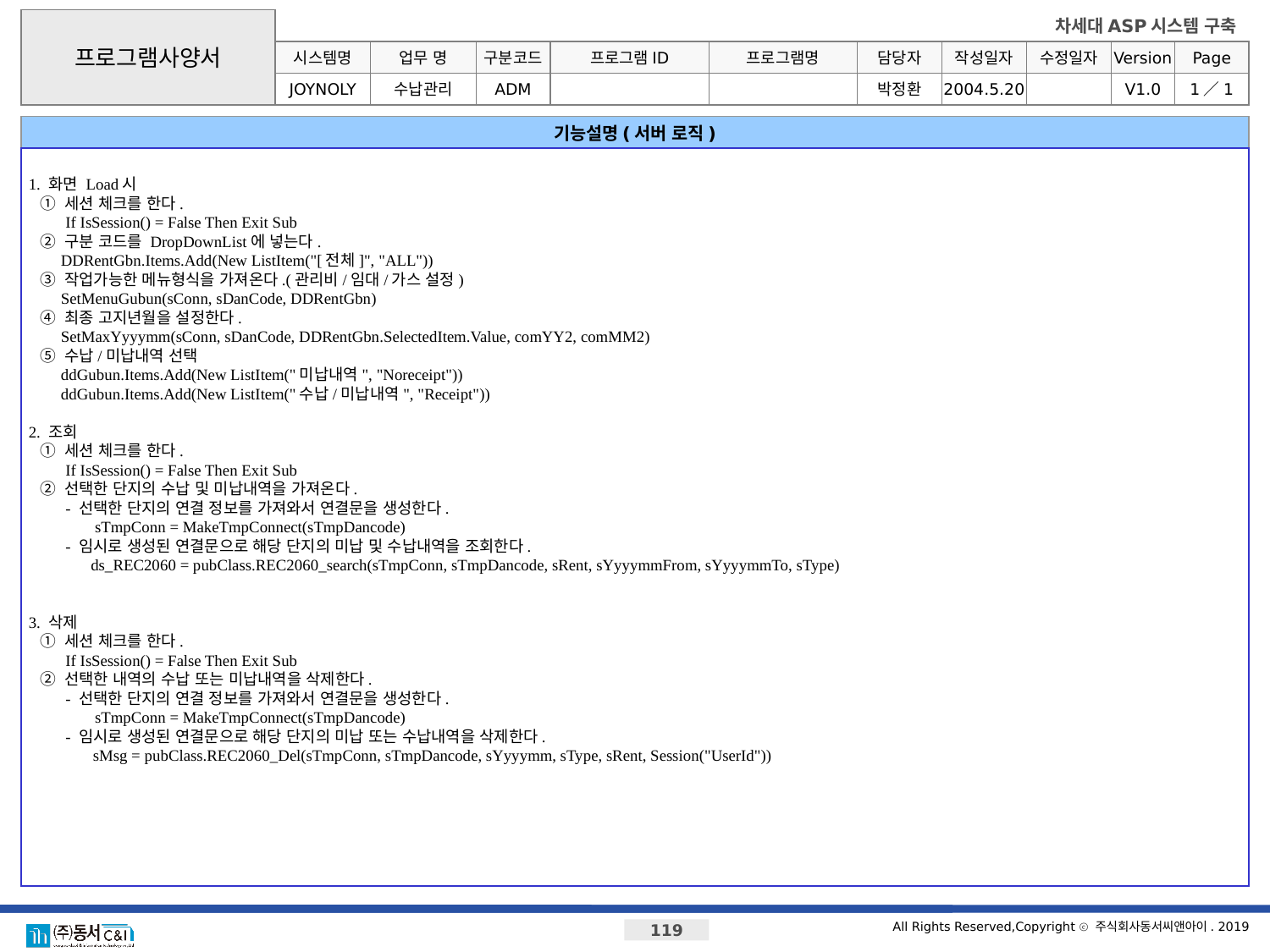

프로그램사양서
시스템명
업무 명
구분코드
프로그램ID
프로그램명
JOYNOLY
기능설명(서버 로직)
1. 화면 Load시
	① 세션 체크를 한다.
		If IsSession() = False Then Exit Sub
	② 구분 코드를 DropDownList에 넣는다.
        DDRentGbn.Items.Add(New ListItem("[전체]", "ALL"))
	③ 작업가능한 메뉴형식을 가져온다.(관리비/임대/가스 설정)
        SetMenuGubun(sConn, sDanCode, DDRentGbn)
	④ 최종 고지년월을 설정한다.
        SetMaxYyyymm(sConn, sDanCode, DDRentGbn.SelectedItem.Value, comYY2, comMM2)
	⑤ 수납/미납내역 선택
        ddGubun.Items.Add(New ListItem("미납내역", "Noreceipt"))
        ddGubun.Items.Add(New ListItem("수납/미납내역", "Receipt"))

2. 조회
	① 세션 체크를 한다.
		If IsSession() = False Then Exit Sub
	② 선택한 단지의 수납 및 미납내역을 가져온다.
 		- 선택한 단지의 연결 정보를 가져와서 연결문을 생성한다.
			 sTmpConn = MakeTmpConnect(sTmpDancode)
		- 임시로 생성된 연결문으로 해당 단지의 미납 및 수납내역을 조회한다.
        		ds_REC2060 = pubClass.REC2060_search(sTmpConn, sTmpDancode, sRent, sYyyymmFrom, sYyyymmTo, sType)

3. 삭제
	① 세션 체크를 한다.
		If IsSession() = False Then Exit Sub
	② 선택한 내역의 수납 또는 미납내역을 삭제한다.
		- 선택한 단지의 연결 정보를 가져와서 연결문을 생성한다.
			 sTmpConn = MakeTmpConnect(sTmpDancode)
		- 임시로 생성된 연결문으로 해당 단지의 미납 또는 수납내역을 삭제한다.
                sMsg = pubClass.REC2060_Del(sTmpConn, sTmpDancode, sYyyymm, sType, sRent, Session("UserId"))